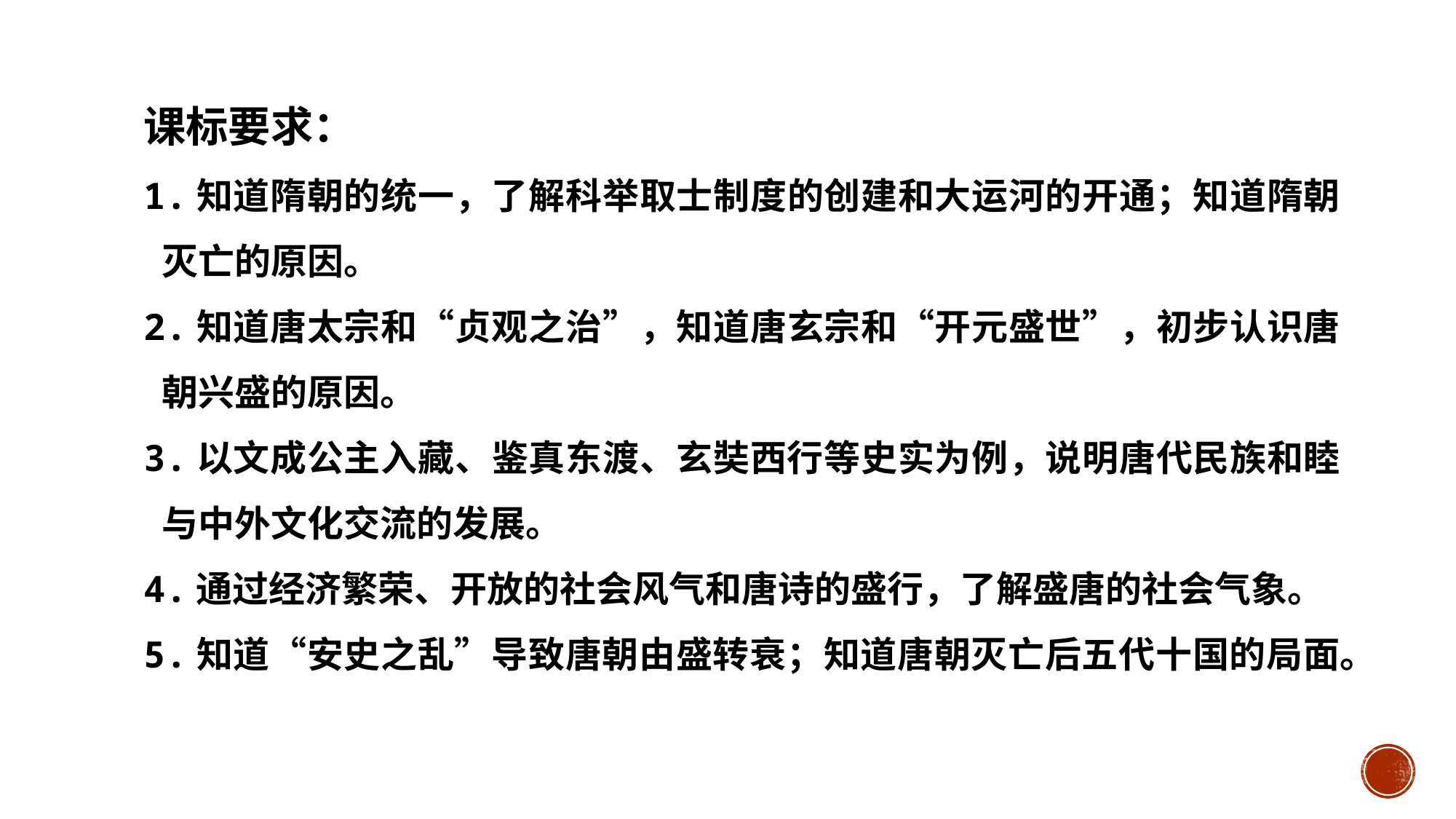

课标要求：
1.知道隋朝的统一，了解科举取士制度的创建和大运河的开通；知道隋朝灭亡的原因。
2.知道唐太宗和“贞观之治”，知道唐玄宗和“开元盛世”，初步认识唐朝兴盛的原因。
3.以文成公主入藏、鉴真东渡、玄奘西行等史实为例，说明唐代民族和睦与中外文化交流的发展。
4.通过经济繁荣、开放的社会风气和唐诗的盛行，了解盛唐的社会气象。
5.知道“安史之乱”导致唐朝由盛转衰；知道唐朝灭亡后五代十国的局面。